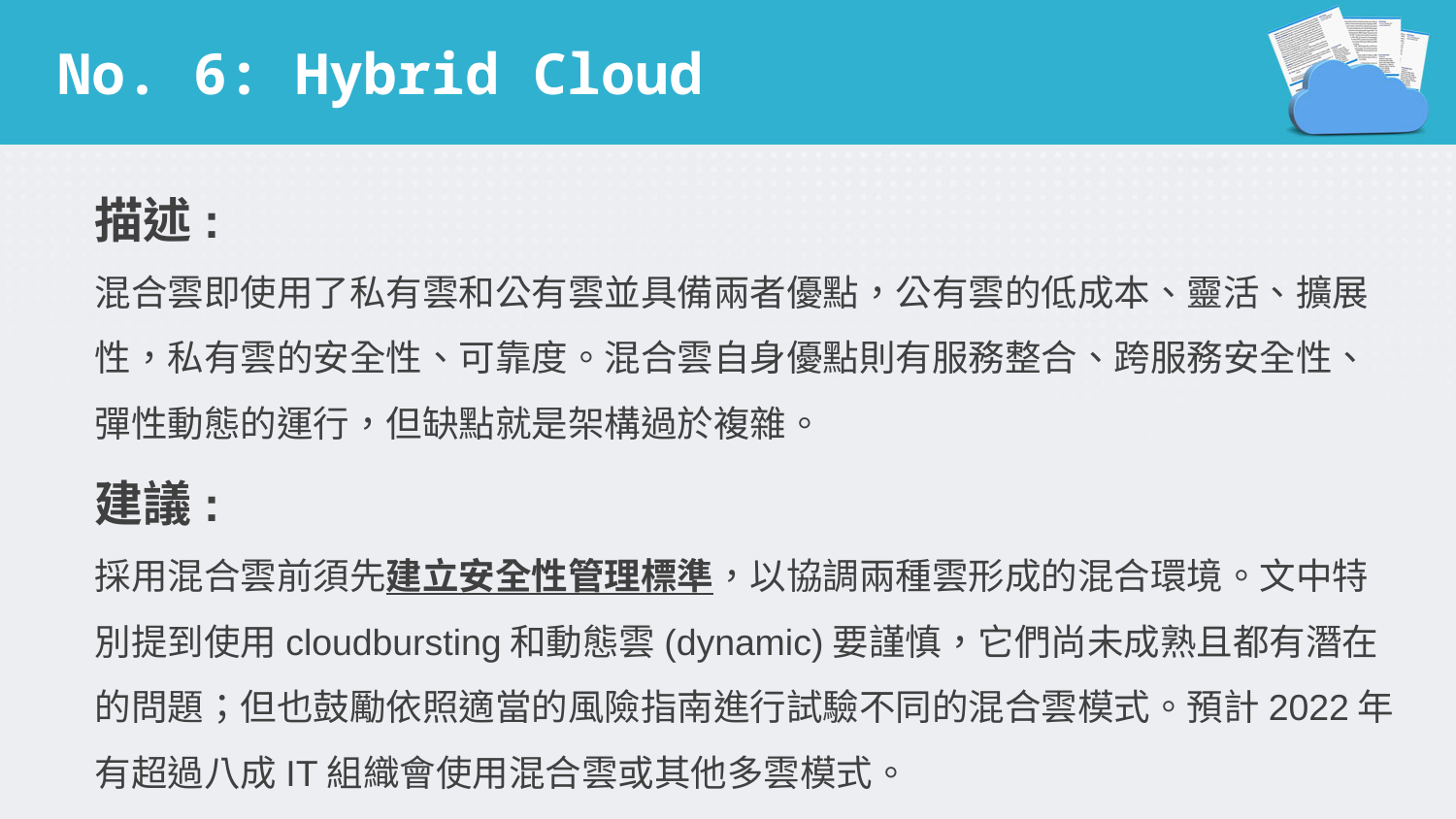

# No. 6: Hybrid Cloud
描述:
混合雲即使用了私有雲和公有雲並具備兩者優點，公有雲的低成本、靈活、擴展性，私有雲的安全性、可靠度。混合雲自身優點則有服務整合、跨服務安全性、彈性動態的運行，但缺點就是架構過於複雜。
建議:
採用混合雲前須先建立安全性管理標準，以協調兩種雲形成的混合環境。文中特別提到使用cloudbursting和動態雲(dynamic)要謹慎，它們尚未成熟且都有潛在的問題；但也鼓勵依照適當的風險指南進行試驗不同的混合雲模式。預計2022年有超過八成IT組織會使用混合雲或其他多雲模式。
敏捷性和生產率的提高。他們通過分析IT和業務數據，從而獲得收益

■

關於用戶交互，業務活動和支持IT系統行為的見解。

服務改善和成本降低。他們通過大大節省時間和精力來做到這一點

■

確定正常運行時間和性能問題的原因。行為預測通知

預測可以支持資源優化工作。

風險緩解。他們通過分析監視，配置和服務台數據來做到這一點。他們

■

從操作和安全角度識別異常。

競爭差異/破壞。他們通過對市場的快速響應來做到這一點

和基於機器的班次分析得出的最終用戶需求。